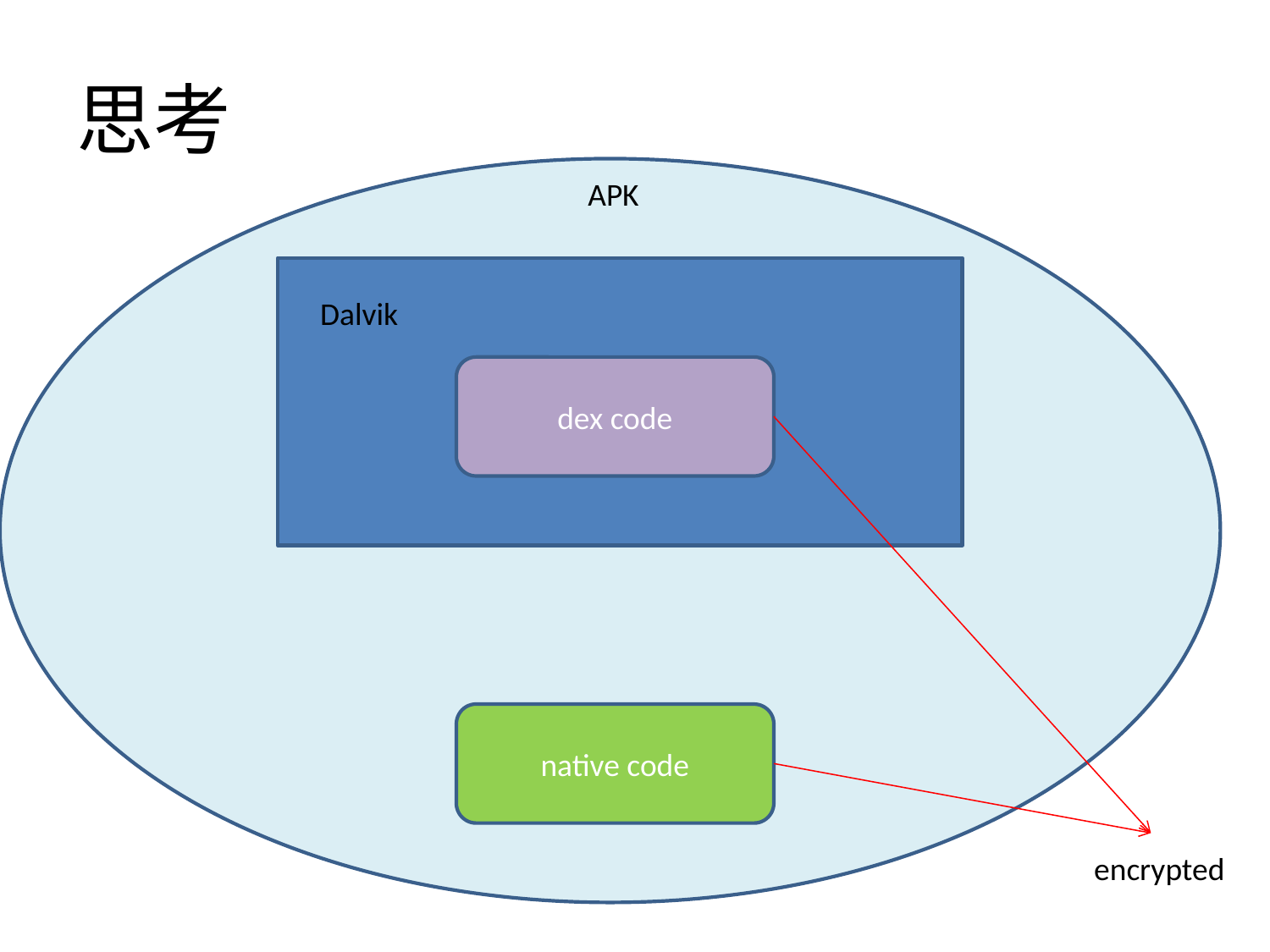

# 思考

APK

Dalvik
dex code
native code
encrypted